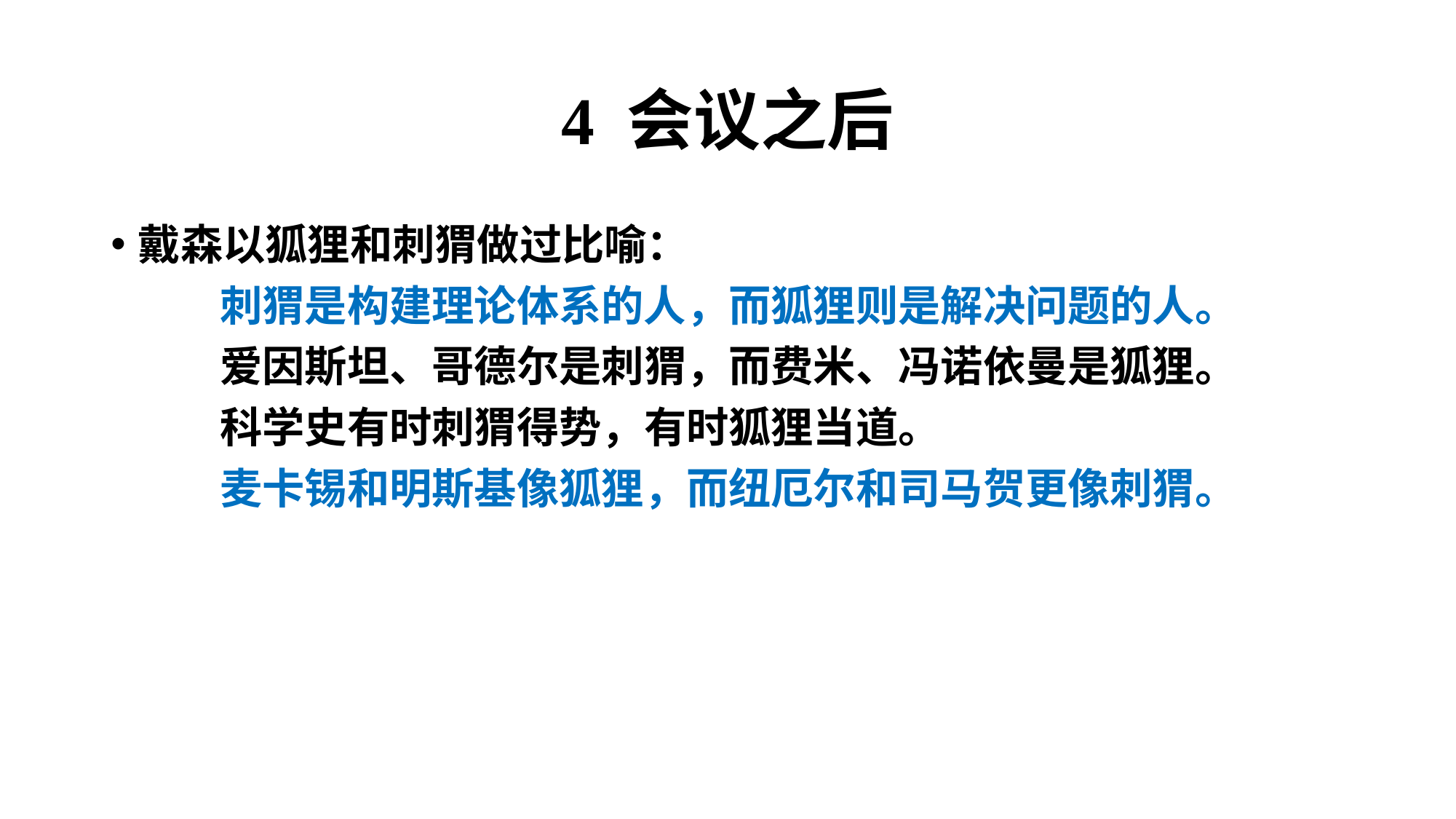

# 4 会议之后
戴森以狐狸和刺猬做过比喻：
	刺猬是构建理论体系的人，而狐狸则是解决问题的人。
	爱因斯坦、哥德尔是刺猬，而费米、冯诺依曼是狐狸。
	科学史有时刺猬得势，有时狐狸当道。
	麦卡锡和明斯基像狐狸，而纽厄尔和司马贺更像刺猬。